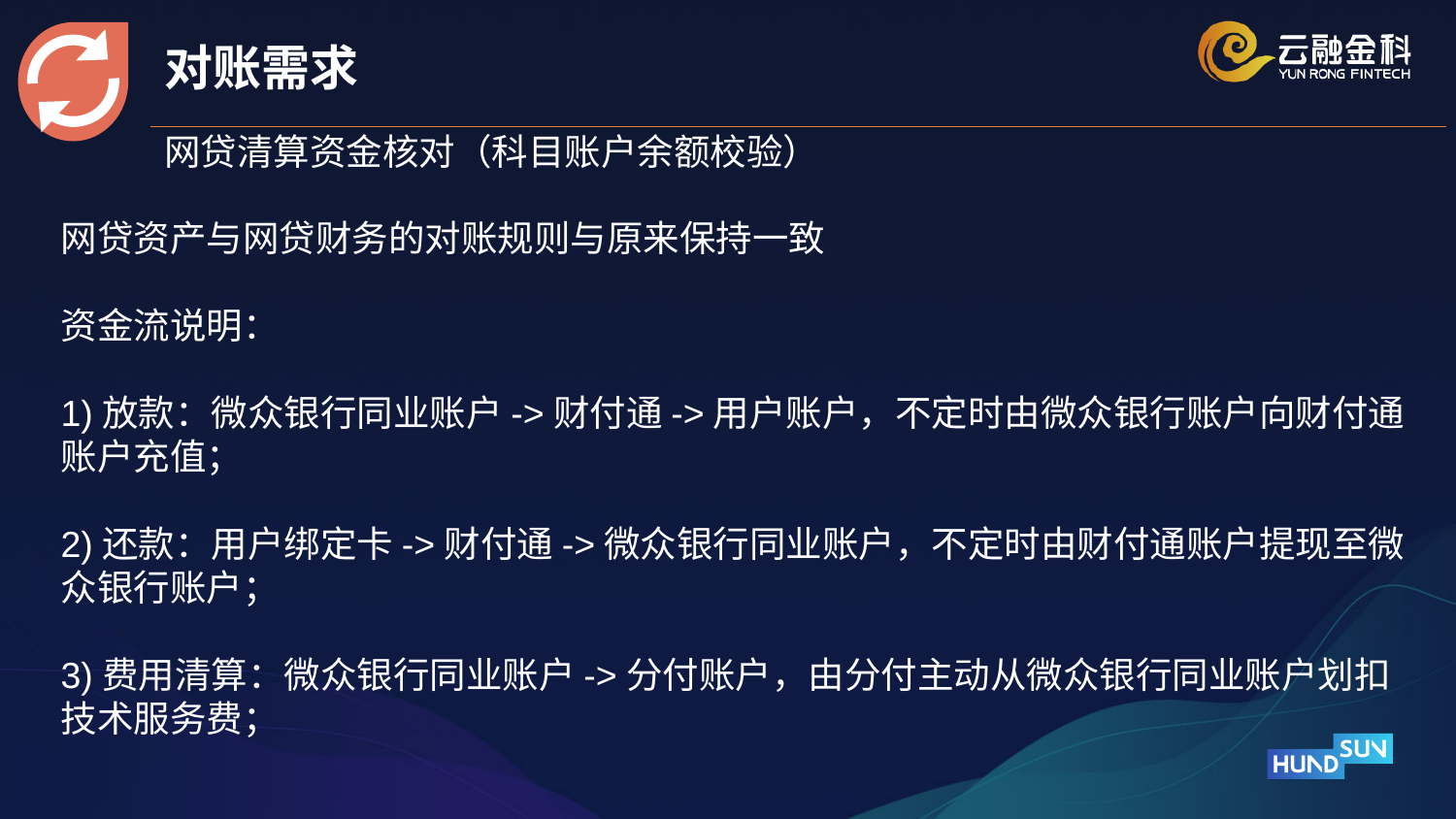

对账需求

网贷清算资金核对（科目账户余额校验）

网贷资产与网贷财务的对账规则与原来保持一致

资金流说明：

1)放款：微众银行同业账户->财付通->用户账户，不定时由微众银行账户向财付通
账户充值；

2)还款：用户绑定卡->财付通->微众银行同业账户，不定时由财付通账户提现至微
众银行账户；

3)费用清算：微众银行同业账户->分付账户，由分付主动从微众银行同业账户划扣
技术服务费；